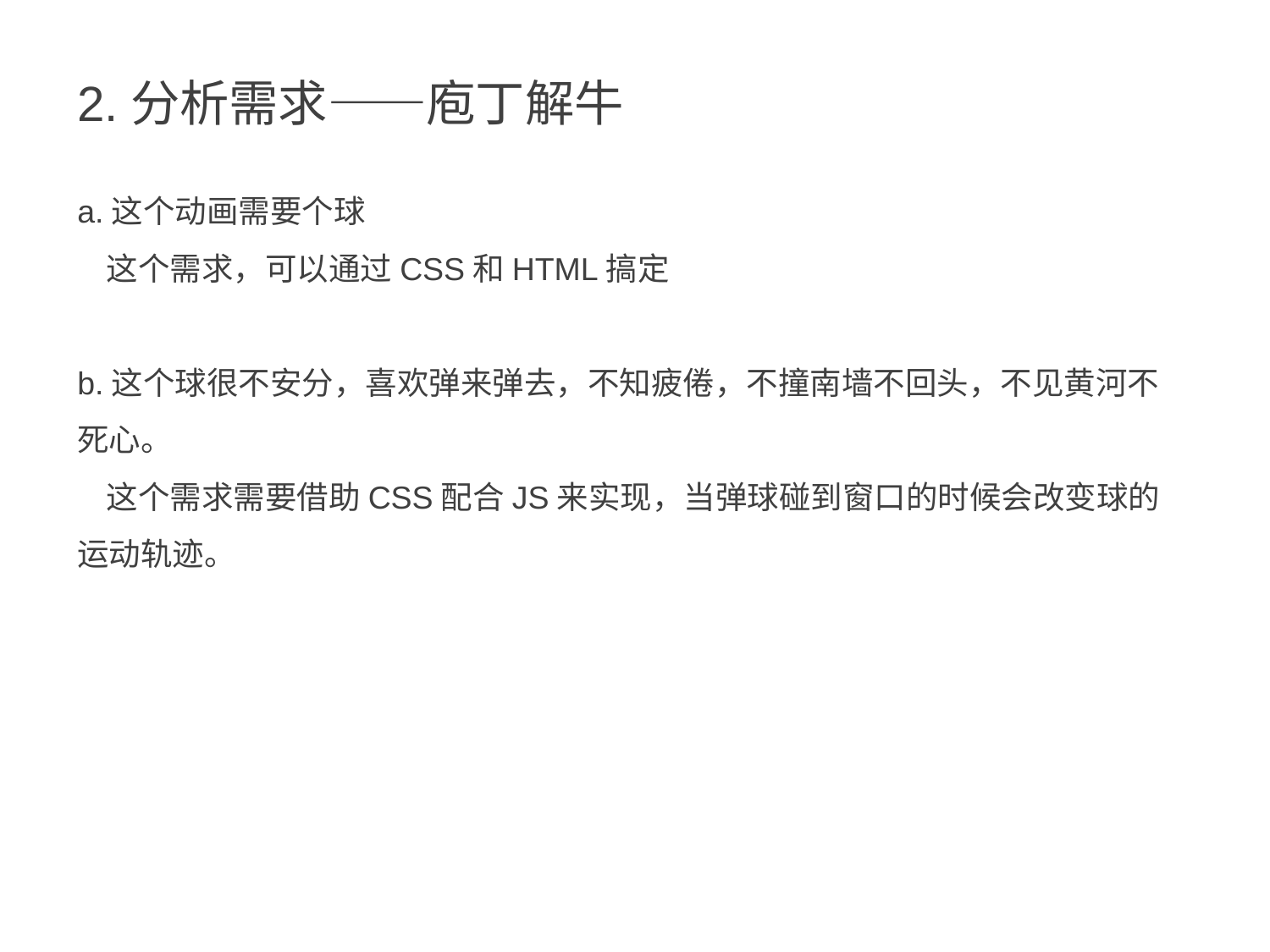

2.分析需求——庖丁解牛
a.这个动画需要个球
   这个需求，可以通过CSS和HTML搞定

b.这个球很不安分，喜欢弹来弹去，不知疲倦，不撞南墙不回头，不见黄河不死心。
   这个需求需要借助CSS配合JS来实现，当弹球碰到窗口的时候会改变球的运动轨迹。